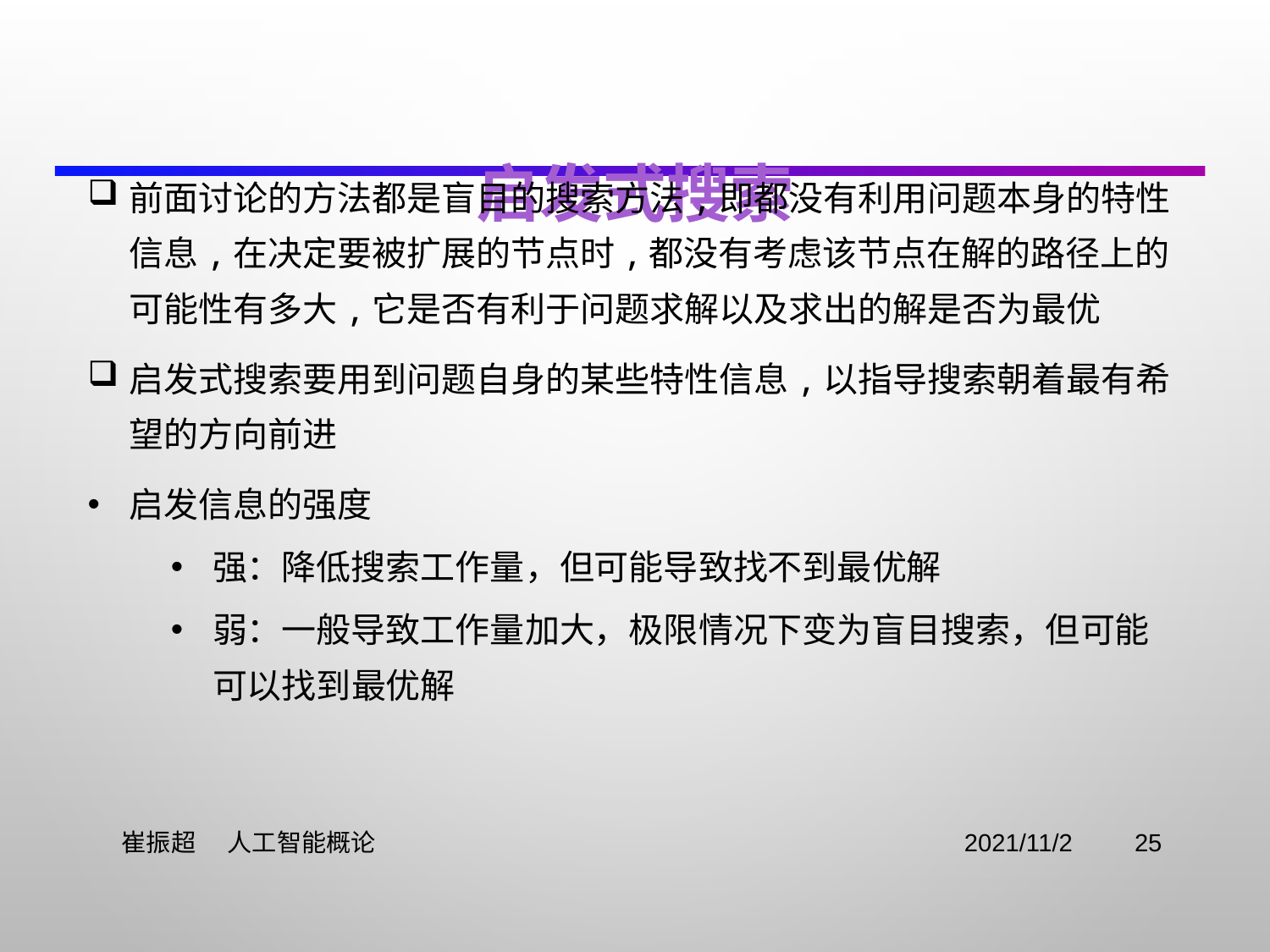

# 启发式搜索
前面讨论的方法都是盲目的搜索方法,即都没有利用问题本身的特性信息,在决定要被扩展的节点时,都没有考虑该节点在解的路径上的可能性有多大,它是否有利于问题求解以及求出的解是否为最优
启发式搜索要用到问题自身的某些特性信息,以指导搜索朝着最有希望的方向前进
启发信息的强度
强：降低搜索工作量，但可能导致找不到最优解
弱：一般导致工作量加大，极限情况下变为盲目搜索，但可能可以找到最优解
 崔振超    人工智能概论
2021/11/2
25